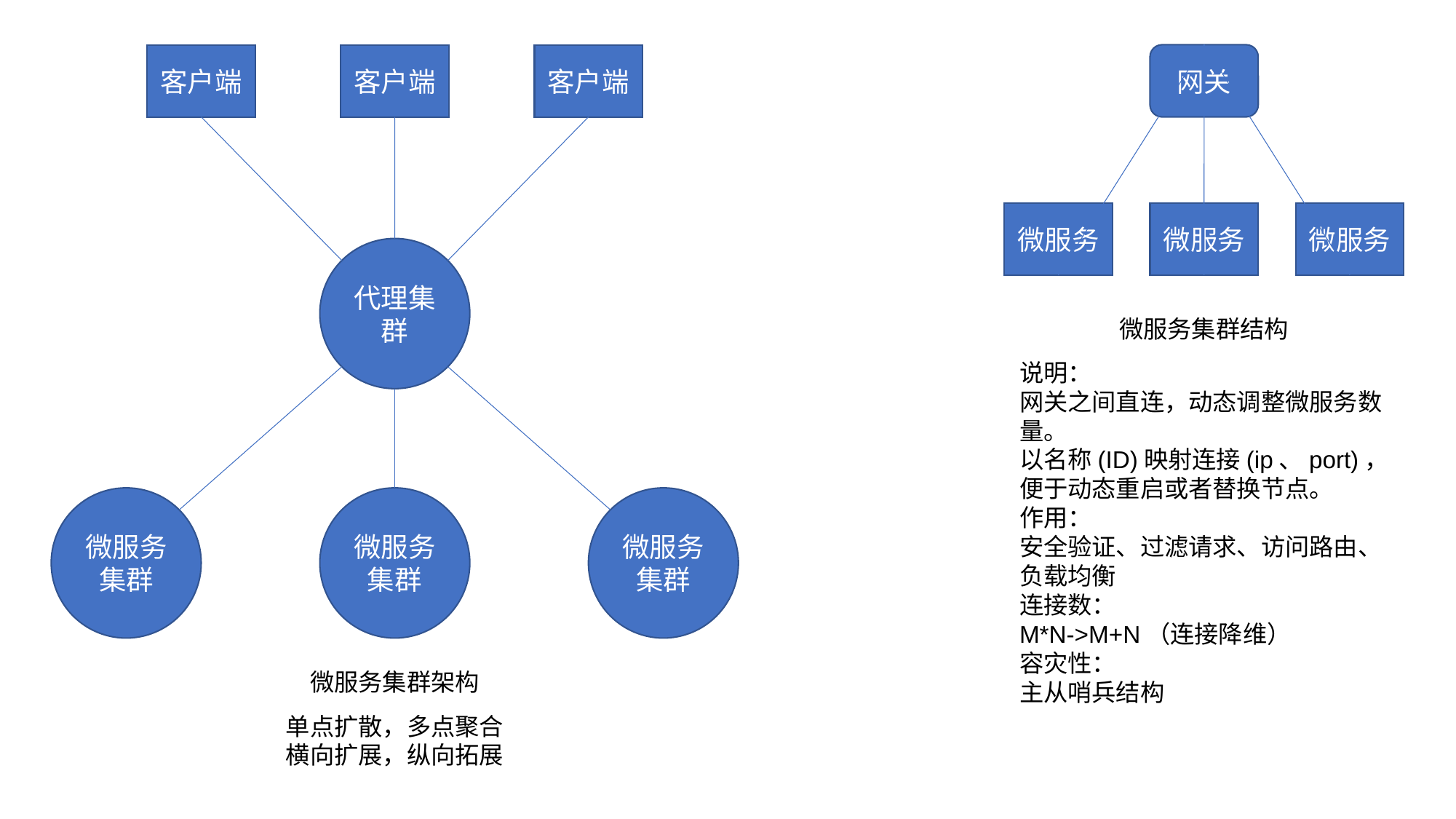

网关
客户端
客户端
客户端
微服务
微服务
微服务
代理集群
微服务集群结构
说明：
网关之间直连，动态调整微服务数量。
以名称(ID)映射连接(ip、port)，便于动态重启或者替换节点。
作用：
安全验证、过滤请求、访问路由、负载均衡
连接数：
M*N->M+N（连接降维）
容灾性：
主从哨兵结构
微服务集群
微服务集群
微服务集群
微服务集群架构
单点扩散，多点聚合
横向扩展，纵向拓展